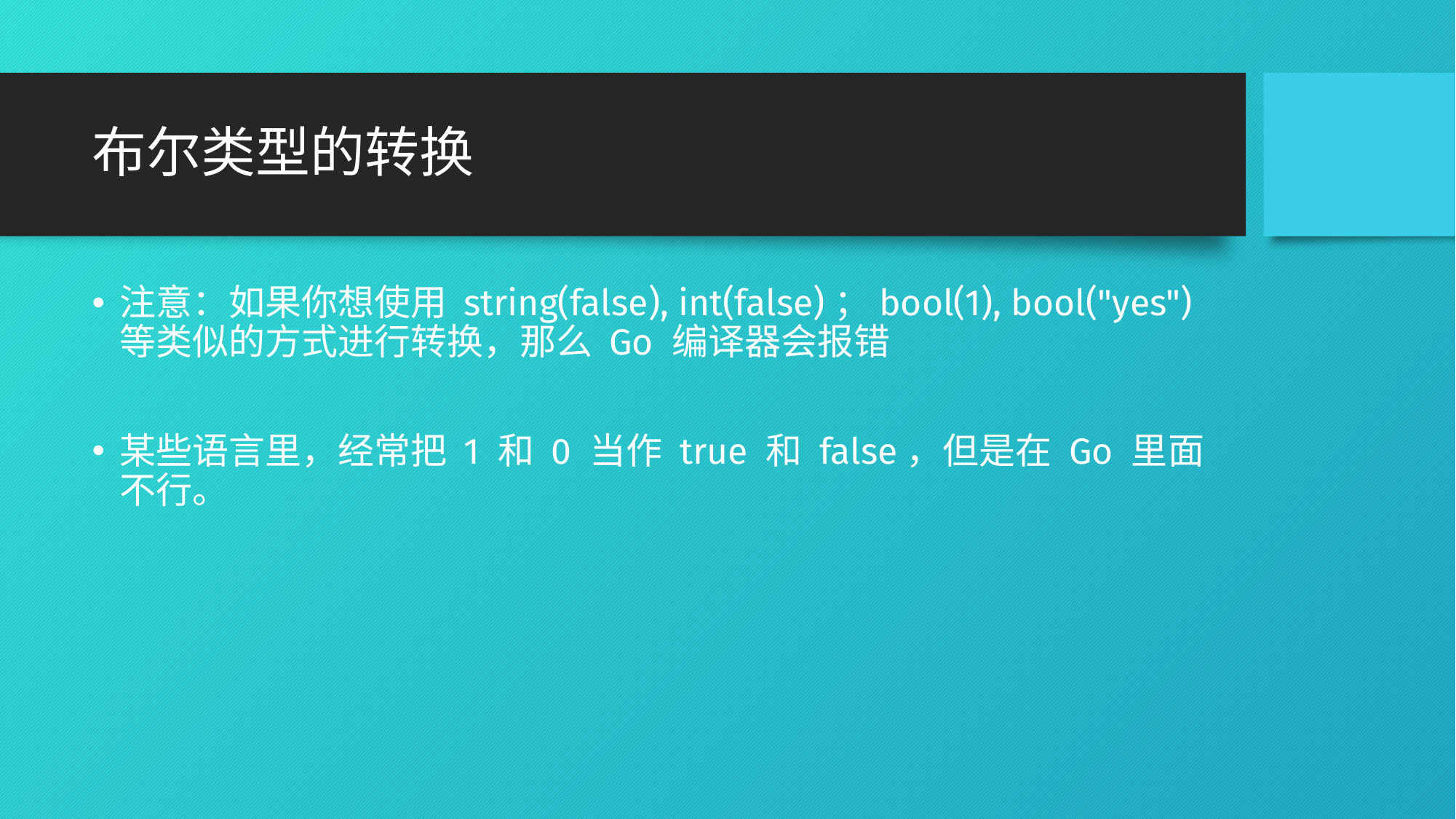

# 布尔类型的转换
注意：如果你想使用 string(false), int(false)；bool(1), bool("yes") 等类似的方式进行转换，那么 Go 编译器会报错

某些语言里，经常把 1 和 0 当作 true 和 false，但是在 Go 里面不行。